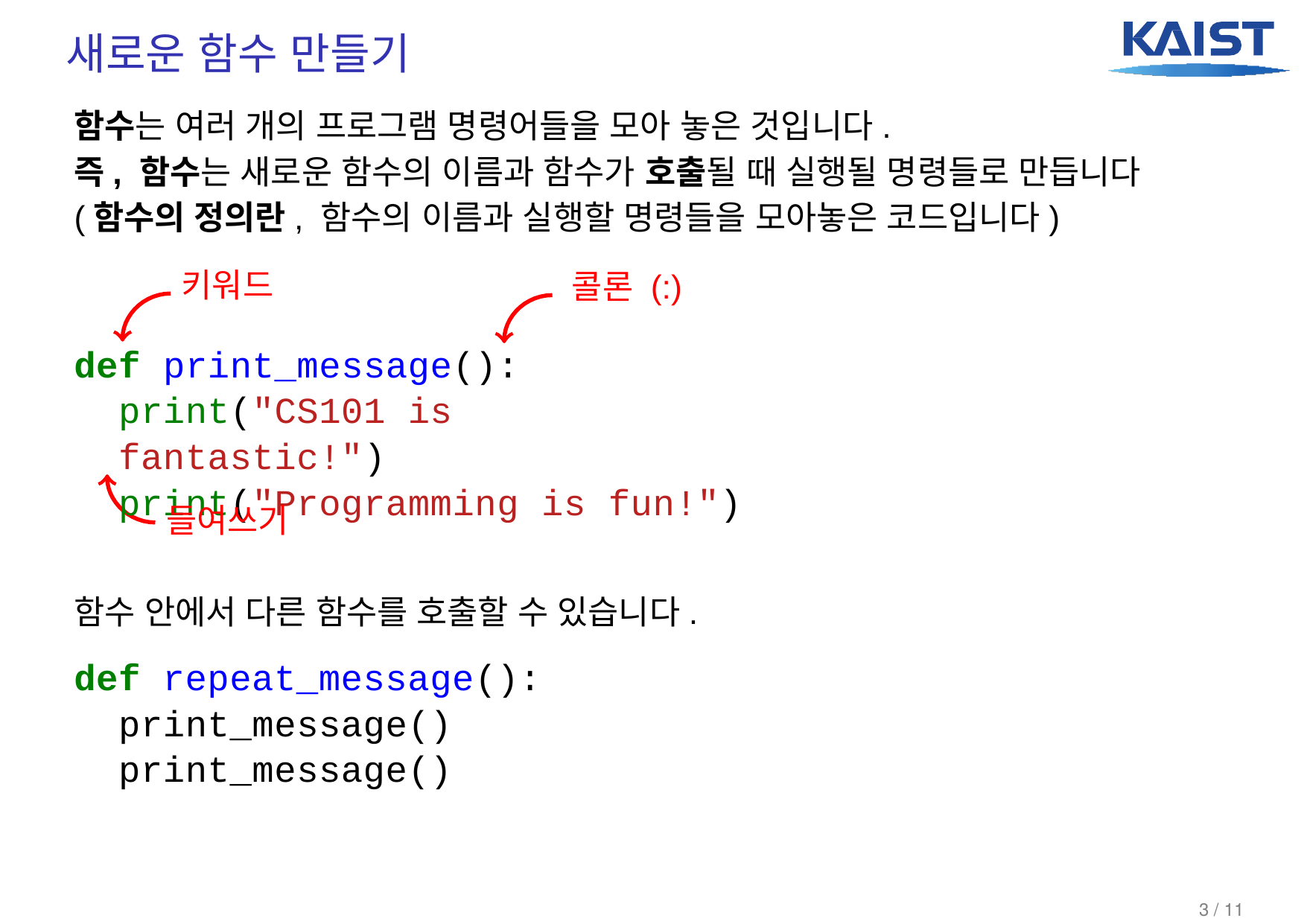

# 새로운 함수 만들기

함수는 여러 개의 프로그램 명령어들을 모아 놓은 것입니다.
즉, 함수는 새로운 함수의 이름과 함수가 호출될 때 실행될 명령들로 만듭니다
(함수의 정의란, 함수의 이름과 실행할 명령들을 모아놓은 코드입니다)
키워드
콜론 (:)

def print_message():
print("CS101 is fantastic!")
print("Programming is fun!")

들여쓰기
함수 안에서 다른 함수를 호출할 수 있습니다.
def repeat_message():
print_message()
print_message()
3 / 11